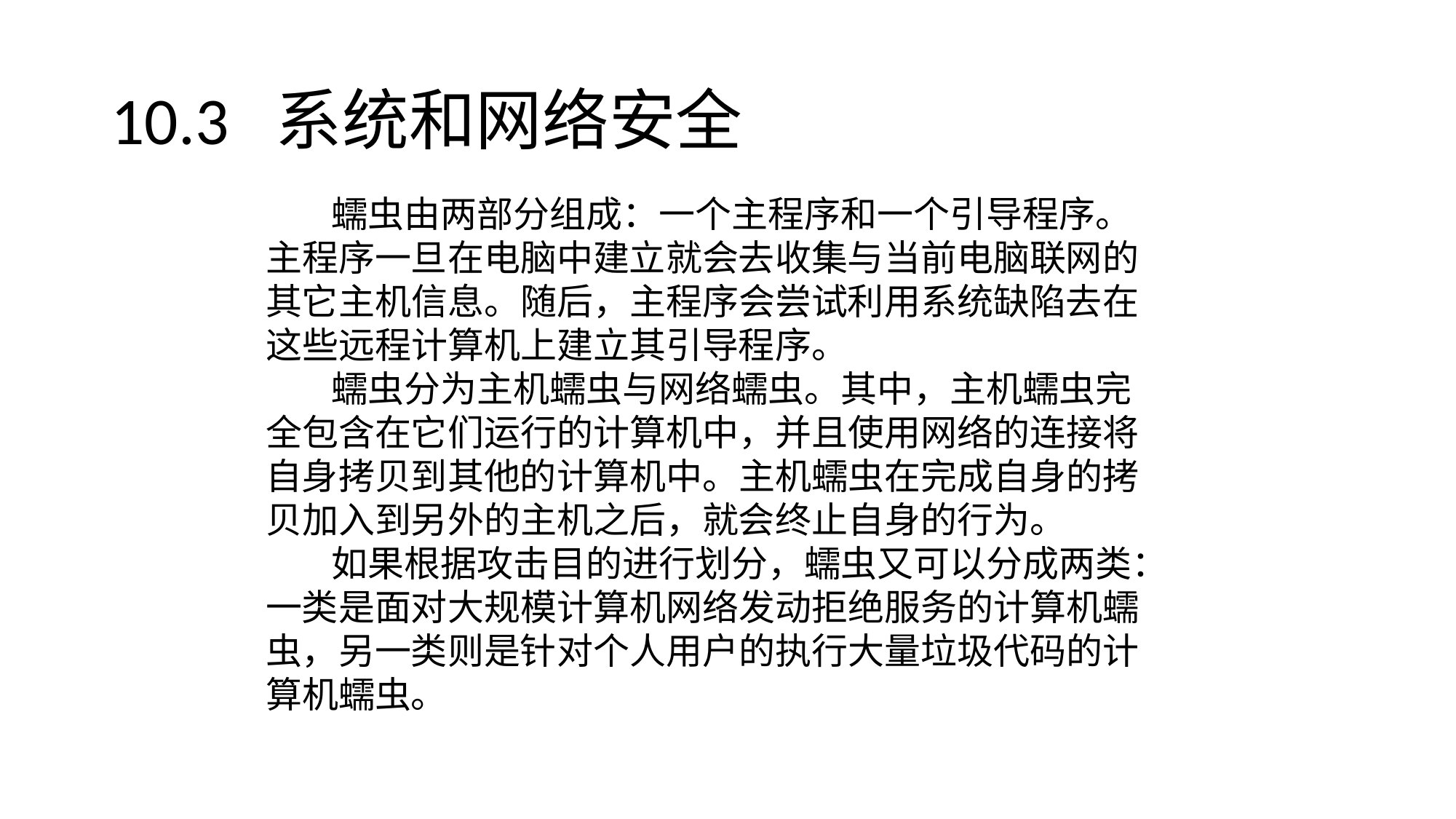

10.3  系统和网络安全
       蠕虫由两部分组成：一个主程序和一个引导程序。主程序一旦在电脑中建立就会去收集与当前电脑联网的其它主机信息。随后，主程序会尝试利用系统缺陷去在这些远程计算机上建立其引导程序。
       蠕虫分为主机蠕虫与网络蠕虫。其中，主机蠕虫完全包含在它们运行的计算机中，并且使用网络的连接将自身拷贝到其他的计算机中。主机蠕虫在完成自身的拷贝加入到另外的主机之后，就会终止自身的行为。
       如果根据攻击目的进行划分，蠕虫又可以分成两类：一类是面对大规模计算机网络发动拒绝服务的计算机蠕虫，另一类则是针对个人用户的执行大量垃圾代码的计算机蠕虫。
13